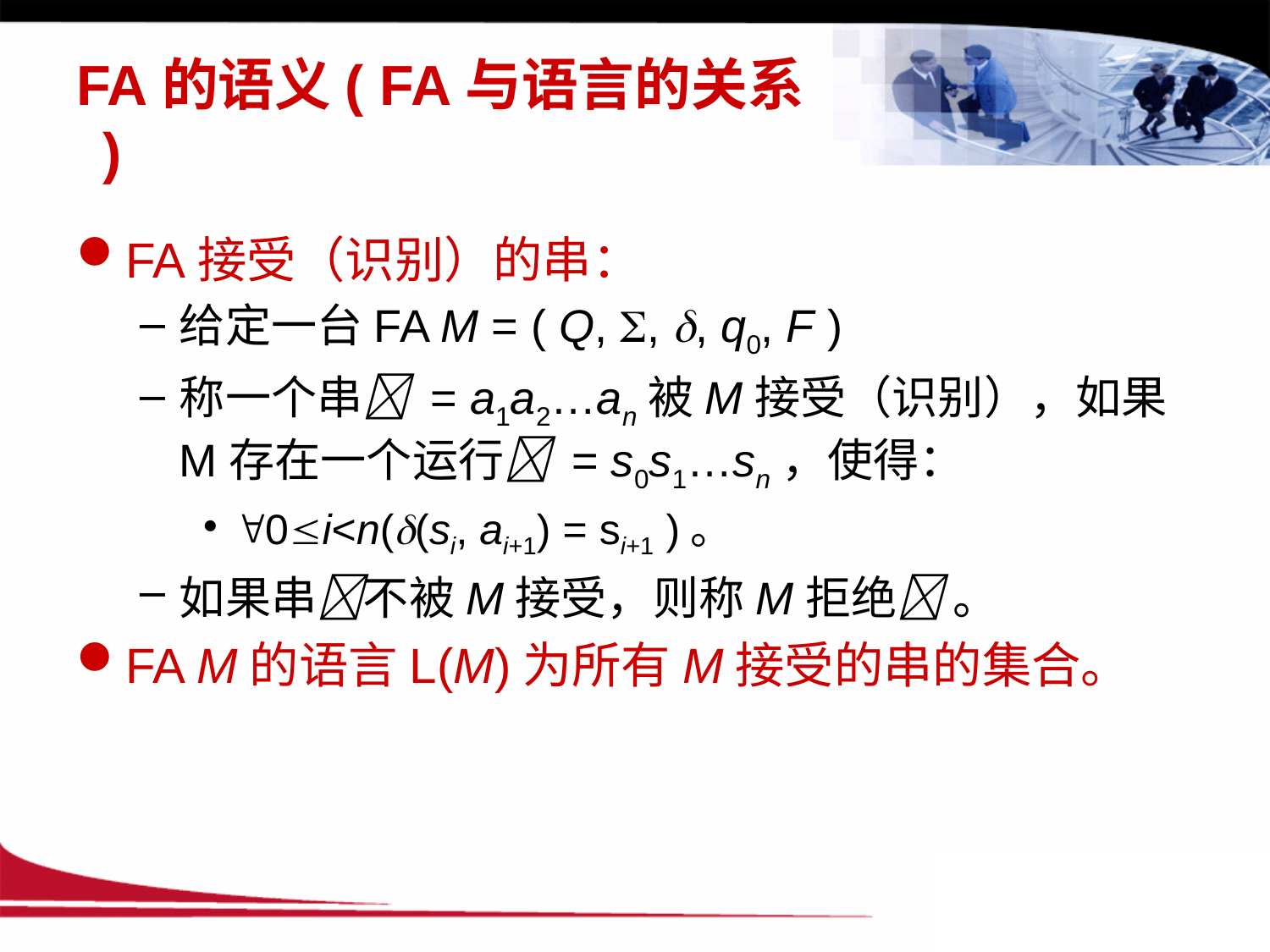

# FA的语义( FA与语言的关系 )
FA接受（识别）的串：
给定一台FA M = ( Q, Σ, δ, q0, F )
称一个串α = a1a2…an被M接受（识别），如果M存在一个运行ρ = s0s1…sn，使得：
∀0≤i<n(δ(si, ai+1) = si+1 )。
如果串α不被M接受，则称M拒绝α 。
FA M的语言L(M)为所有M接受的串的集合。